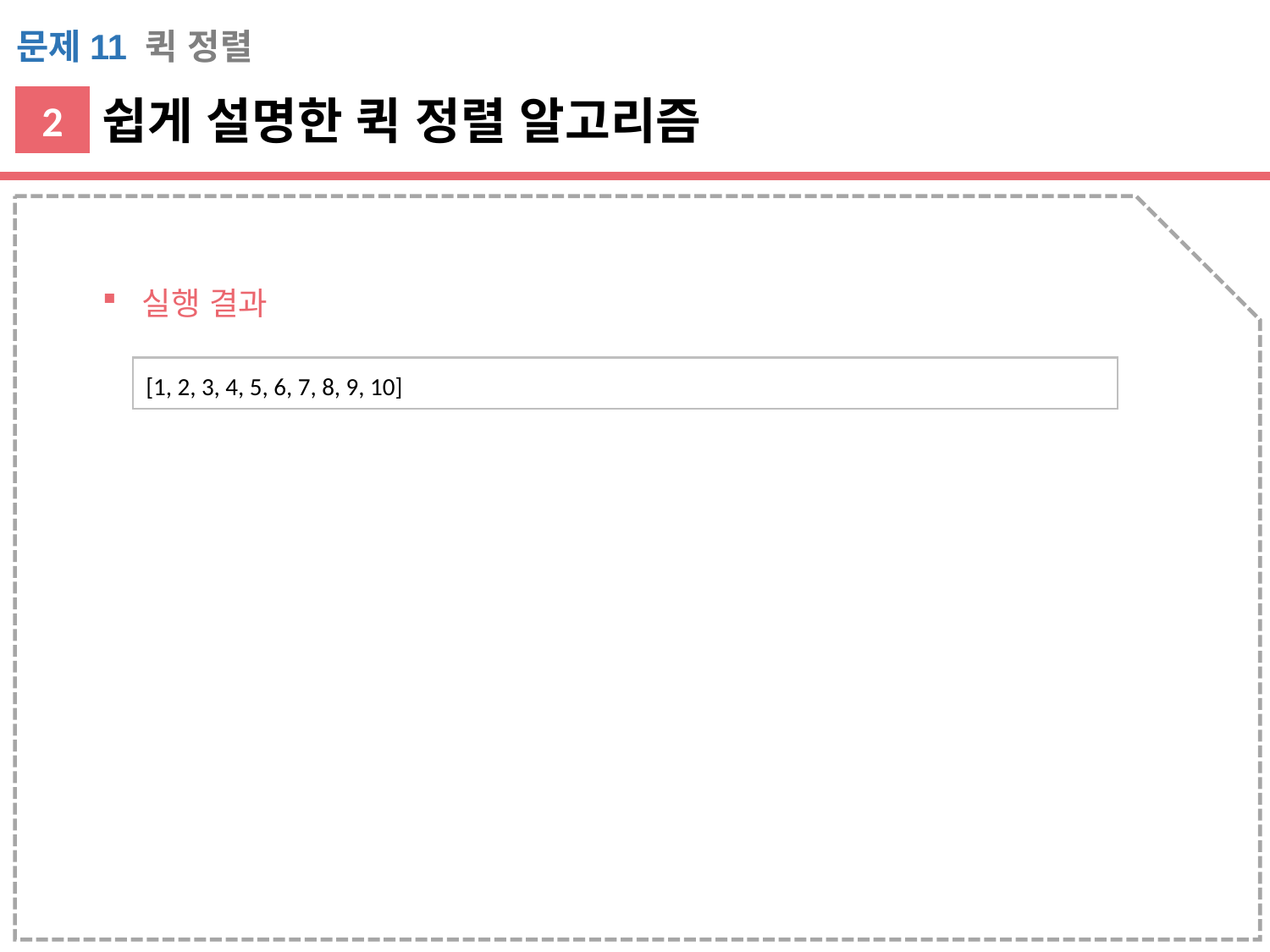

문제11 퀵 정렬
쉽게 설명한 퀵 정렬 알고리즘
2

실행 결과
[1, 2, 3, 4, 5, 6, 7, 8, 9, 10]